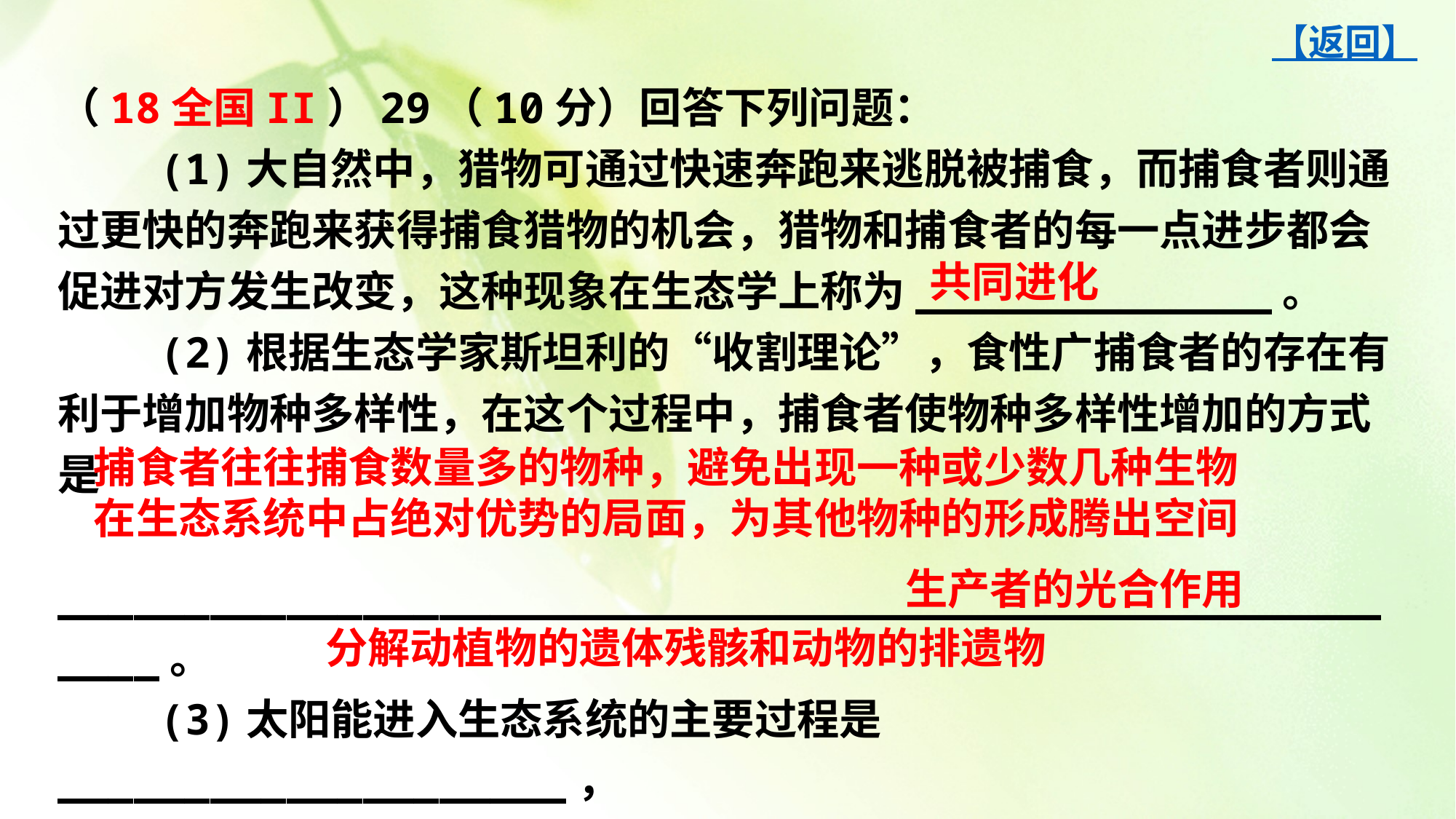

【返回】
（18全国II）29（10分）回答下列问题：
    (1)大自然中，猎物可通过快速奔跑来逃脱被捕食，而捕食者则通过更快的奔跑来获得捕食猎物的机会，猎物和捕食者的每一点进步都会促进对方发生改变，这种现象在生态学上称为______________。
    (2)根据生态学家斯坦利的“收割理论”，食性广捕食者的存在有利于增加物种多样性，在这个过程中，捕食者使物种多样性增加的方式是

________________________________________________________。
    (3)太阳能进入生态系统的主要过程是____________________，
分解者通过________________________________________来获得生命活动所需的能量。
共同进化
捕食者往往捕食数量多的物种，避免出现一种或少数几种生物在生态系统中占绝对优势的局面，为其他物种的形成腾出空间
生产者的光合作用
分解动植物的遗体残骸和动物的排遗物